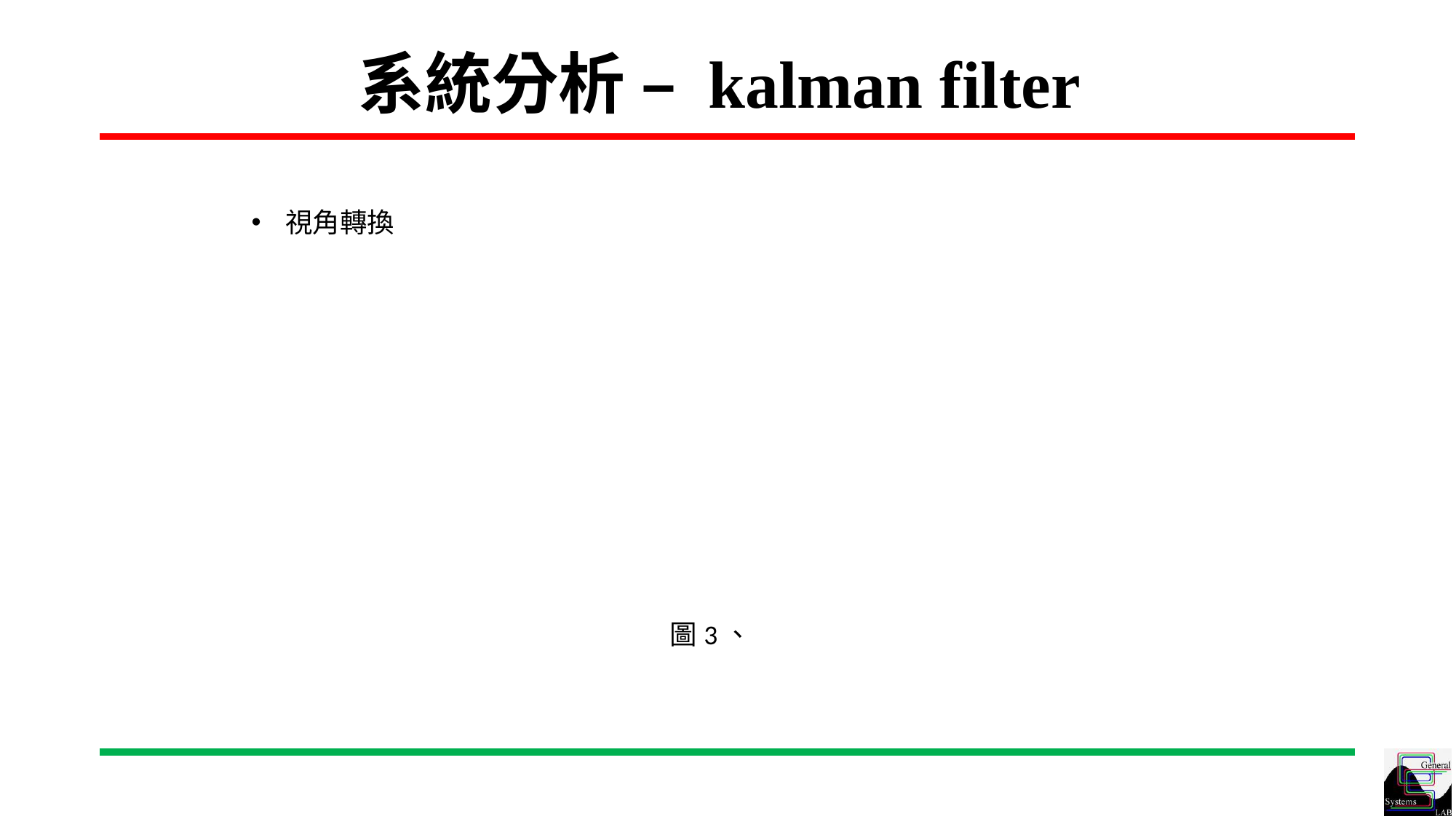

# 系統分析 – kalman filter
視角轉換
圖3、